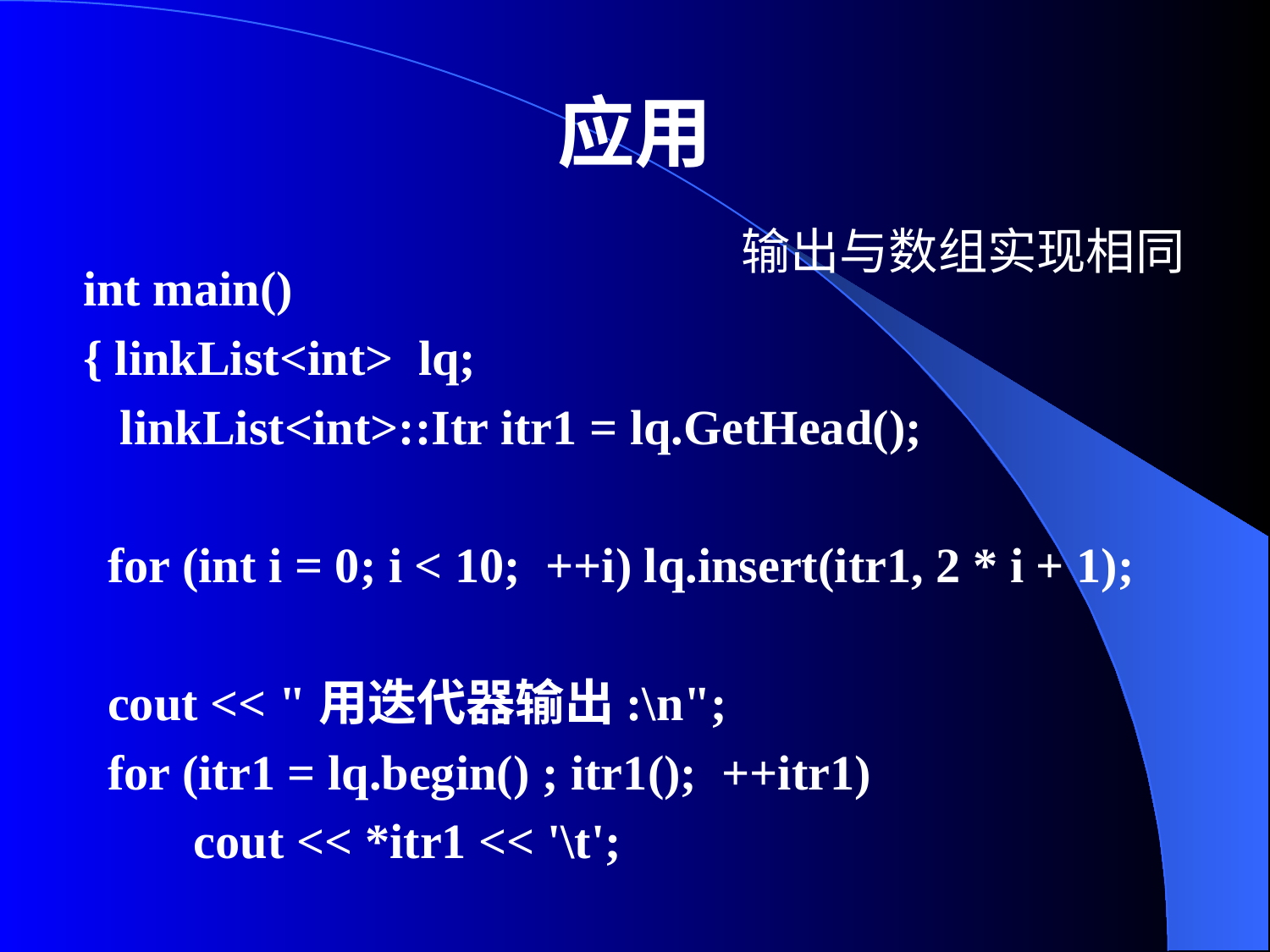

# 应用
输出与数组实现相同
int main()
{ linkList<int>  lq;
   linkList<int>::Itr itr1 = lq.GetHead();

  for (int i = 0; i < 10;  ++i) lq.insert(itr1, 2 * i + 1);

  cout << "用迭代器输出:\n";
  for (itr1 = lq.begin() ; itr1();  ++itr1)
         cout << *itr1 << '\t';